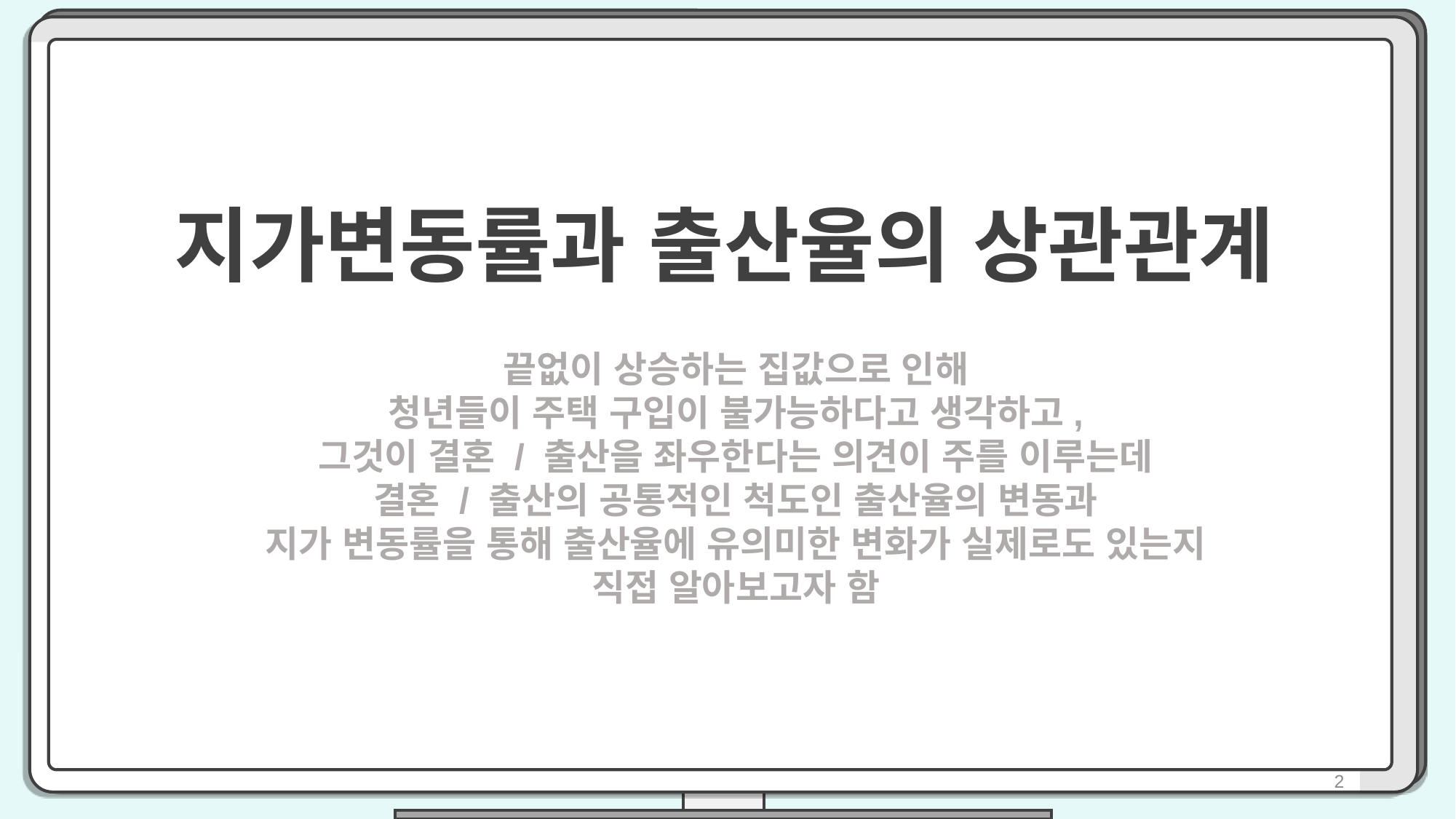

지가변동률과 출산율의 상관관계
끝없이 상승하는 집값으로 인해
청년들이 주택 구입이 불가능하다고 생각하고,
그것이 결혼 / 출산을 좌우한다는 의견이 주를 이루는데
결혼 / 출산의 공통적인 척도인 출산율의 변동과
지가 변동률을 통해 출산율에 유의미한 변화가 실제로도 있는지
직접 알아보고자 함
2